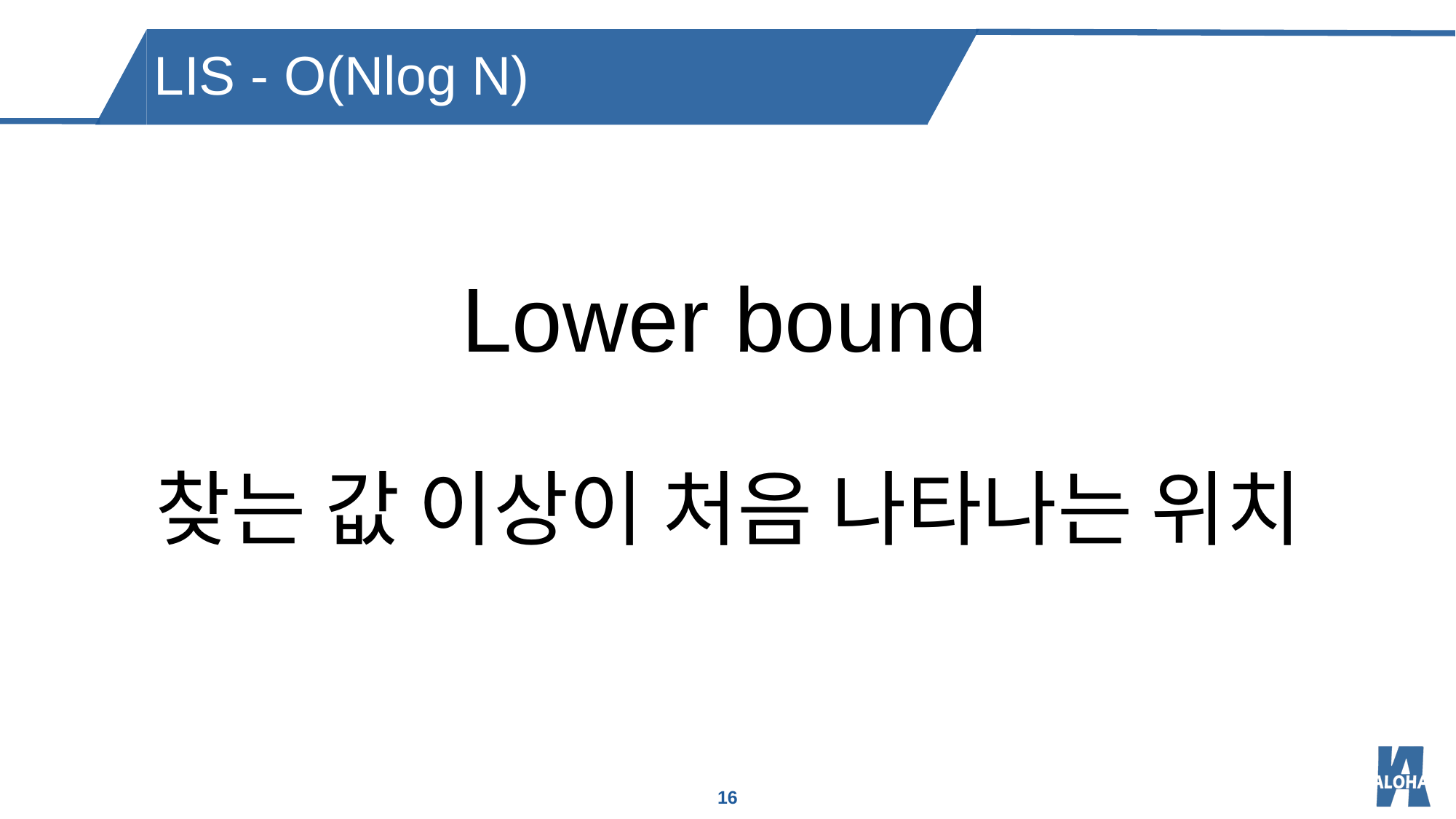

LIS - O(Nlog N)
Lower bound
찾는 값 이상이 처음 나타나는 위치
16